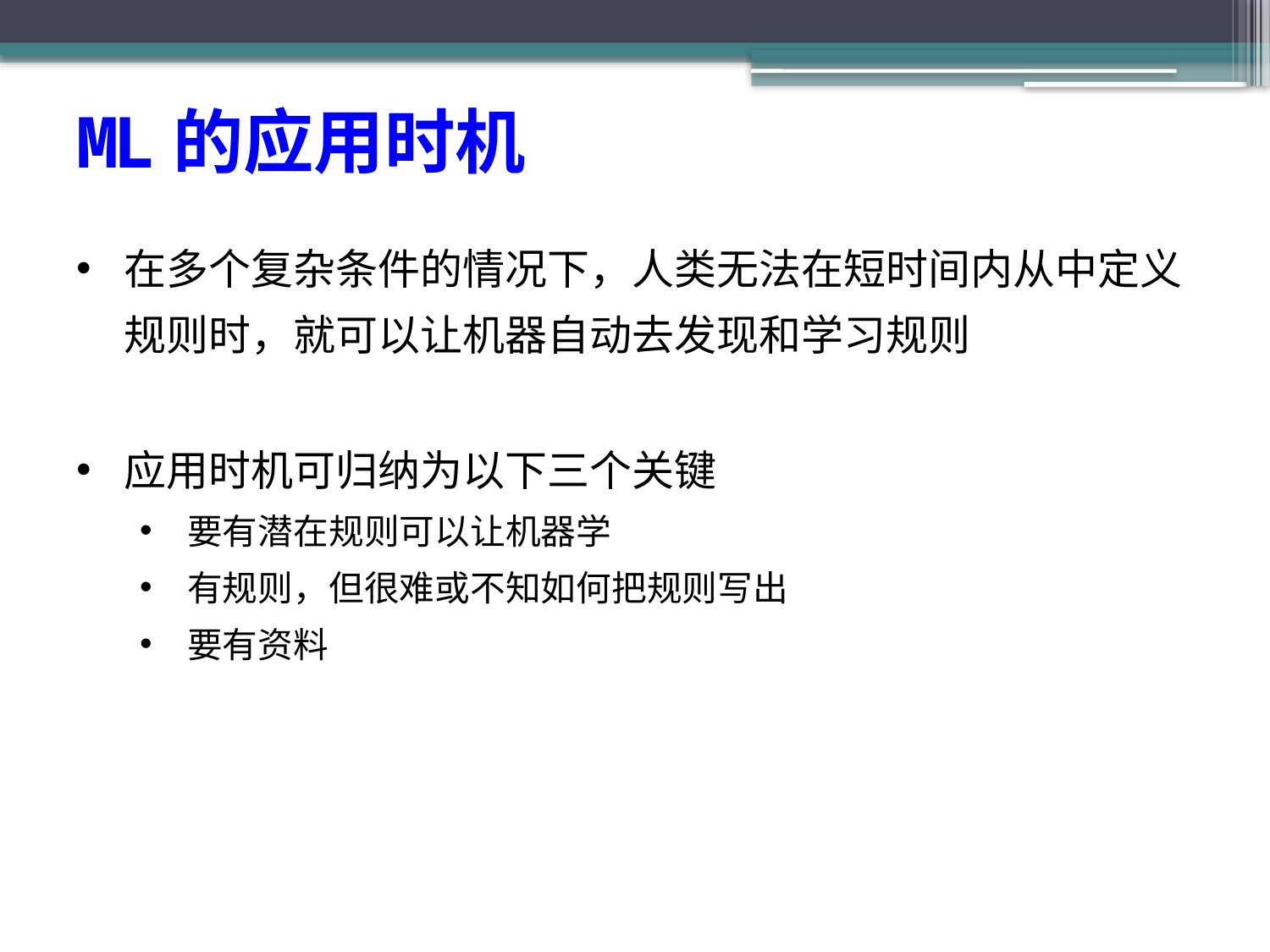

# ML的应用时机
在多个复杂条件的情况下，人类无法在短时间内从中定义 规则时，就可以让机器自动去发现和学习规则

应用时机可归纳为以下三个关键
要有潜在规则可以让机器学
有规则，但很难或不知如何把规则写出
要有资料